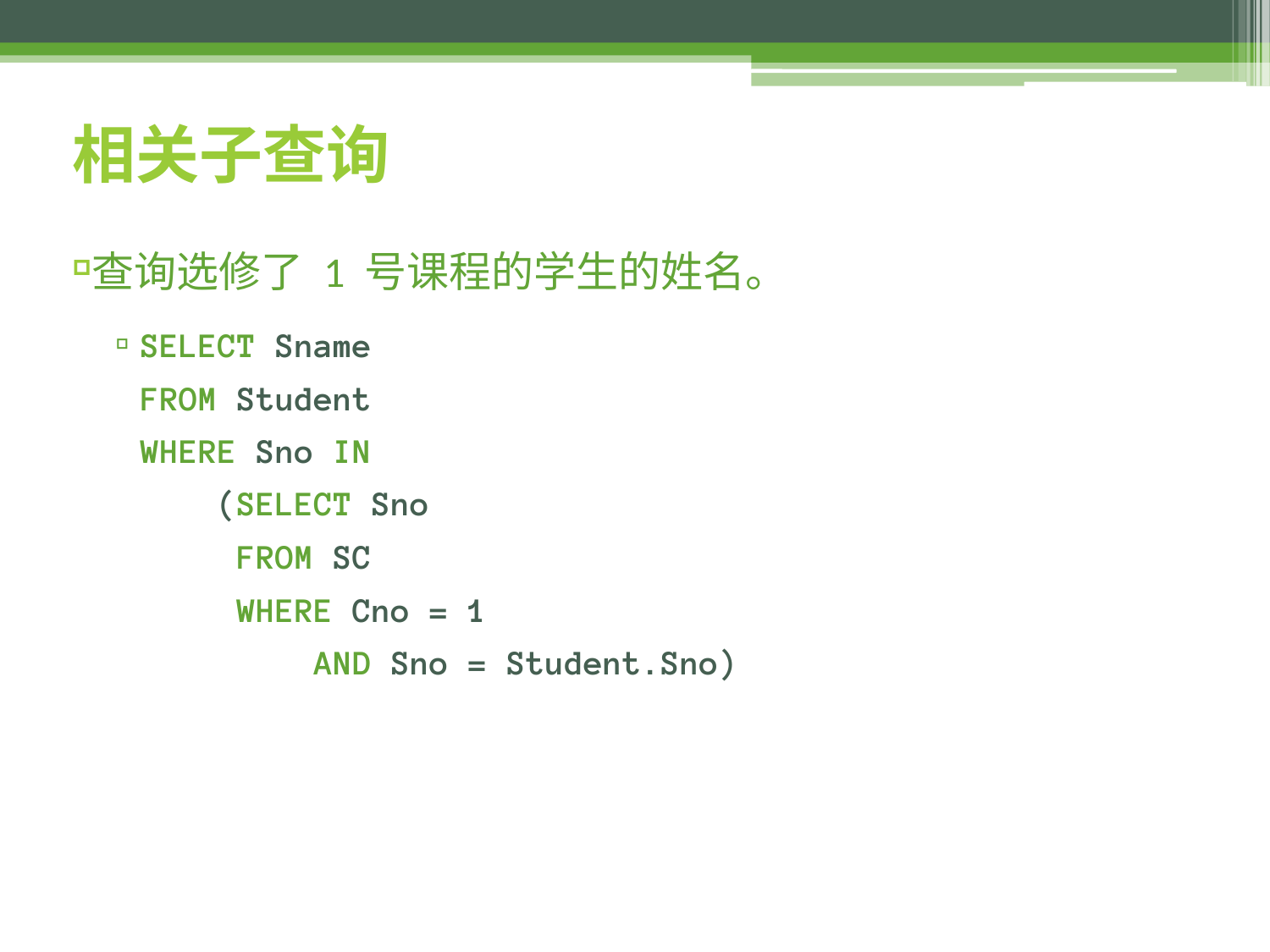

# 相关子查询
查询选修了 1 号课程的学生的姓名。
SELECT Sname
FROM Student
WHERE Sno IN
    (SELECT Sno
     FROM SC
     WHERE Cno = 1
         AND Sno = Student.Sno)